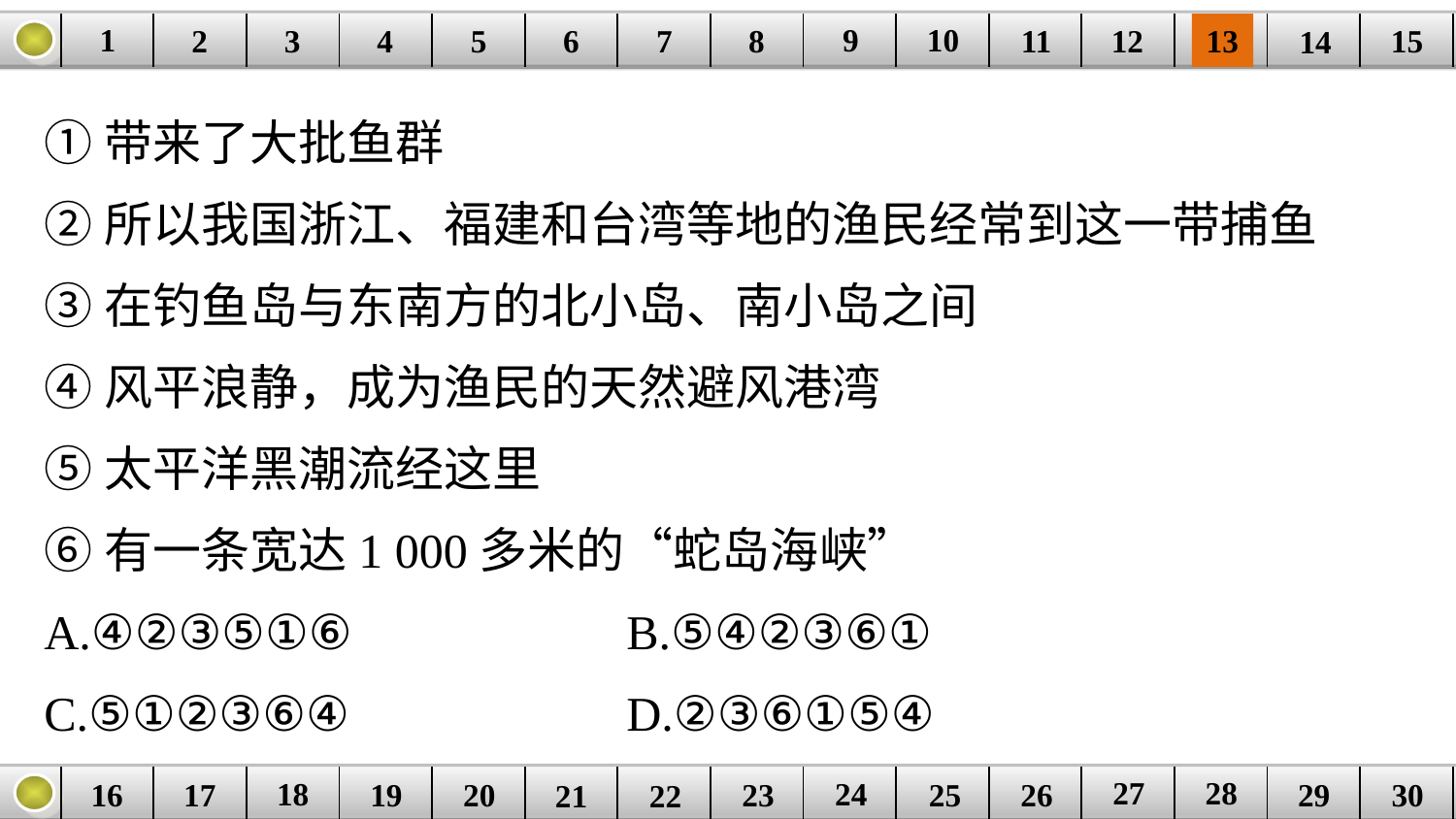

9
10
1
3
4
5
6
8
11
2
12
15
|  |  |  |  |  |  |  |  |  |  |  |  |  |  |  |
| --- | --- | --- | --- | --- | --- | --- | --- | --- | --- | --- | --- | --- | --- | --- |
7
13
14

①带来了大批鱼群
②所以我国浙江、福建和台湾等地的渔民经常到这一带捕鱼
③在钓鱼岛与东南方的北小岛、南小岛之间
④风平浪静，成为渔民的天然避风港湾
⑤太平洋黑潮流经这里
⑥有一条宽达1 000多米的“蛇岛海峡”
A.④②③⑤①⑥  		B.⑤④②③⑥①
C.⑤①②③⑥④  		D.②③⑥①⑤④

27
28
18
24
16
25
26
30
|  |  |  |  |  |  |  |  |  |  |  |  |  |  |  |
| --- | --- | --- | --- | --- | --- | --- | --- | --- | --- | --- | --- | --- | --- | --- |
23
17
19
20
29
21
22